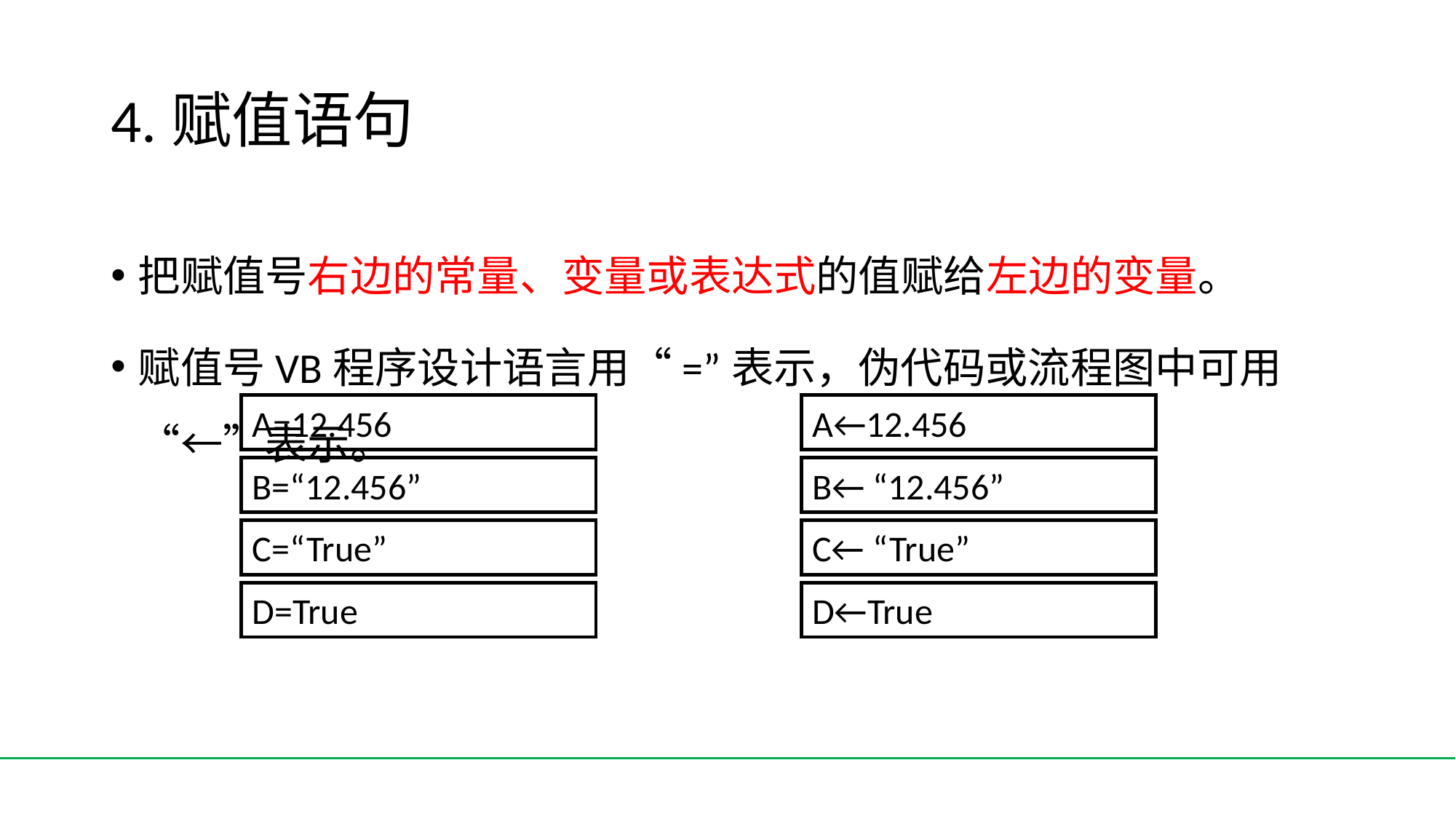

# 4.赋值语句
把赋值号右边的常量、变量或表达式的值赋给左边的变量。
赋值号VB程序设计语言用“=”表示，伪代码或流程图中可用“←”表示。

A=12.456
A←12.456
B=“12.456”
B← “12.456”
C=“True”
C← “True”
D=True
D←True